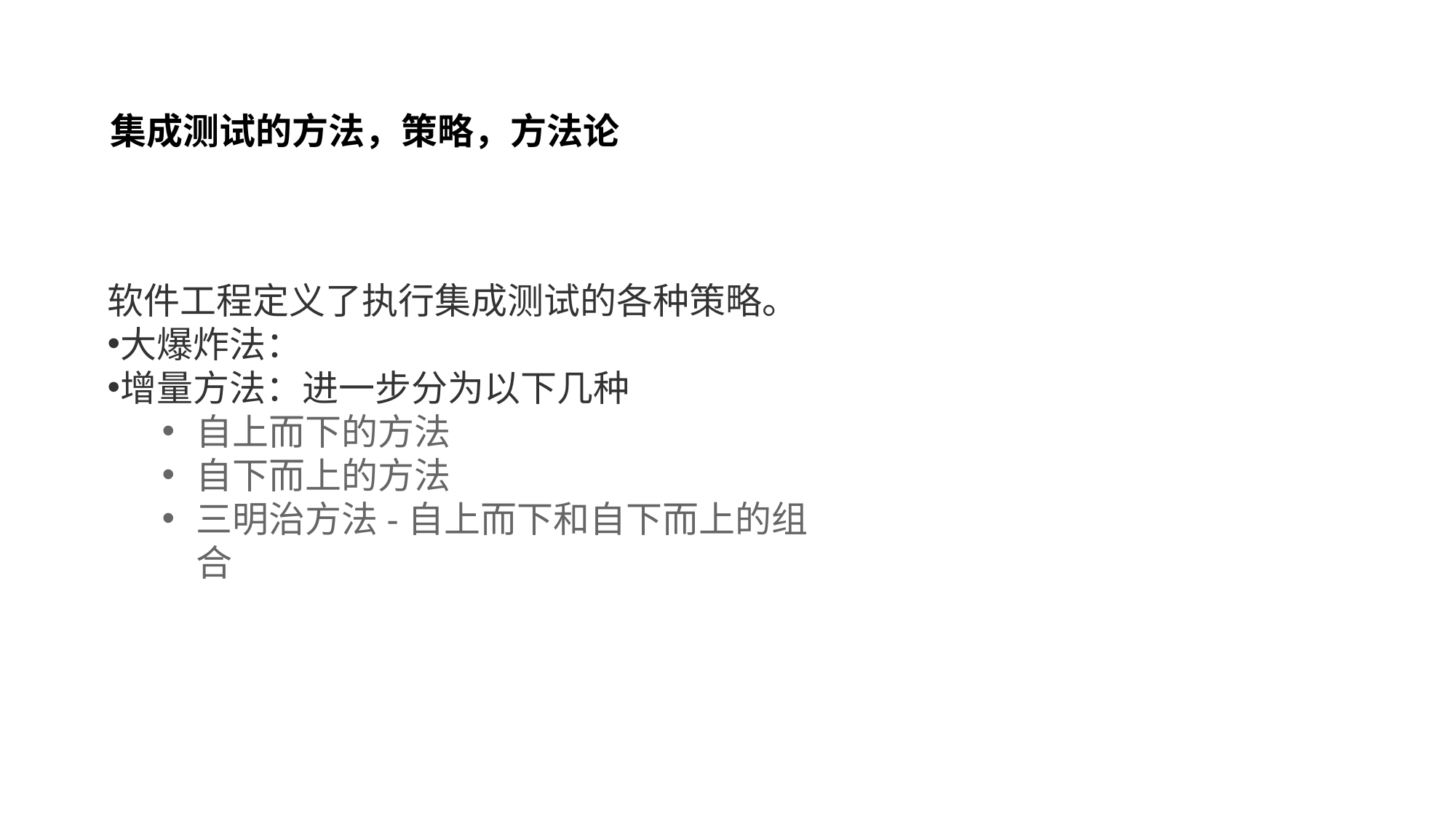

集成测试的方法，策略，方法论
软件工程定义了执行集成测试的各种策略。
大爆炸法：
增量方法：进一步分为以下几种
自上而下的方法
自下而上的方法
三明治方法-自上而下和自下而上的组合